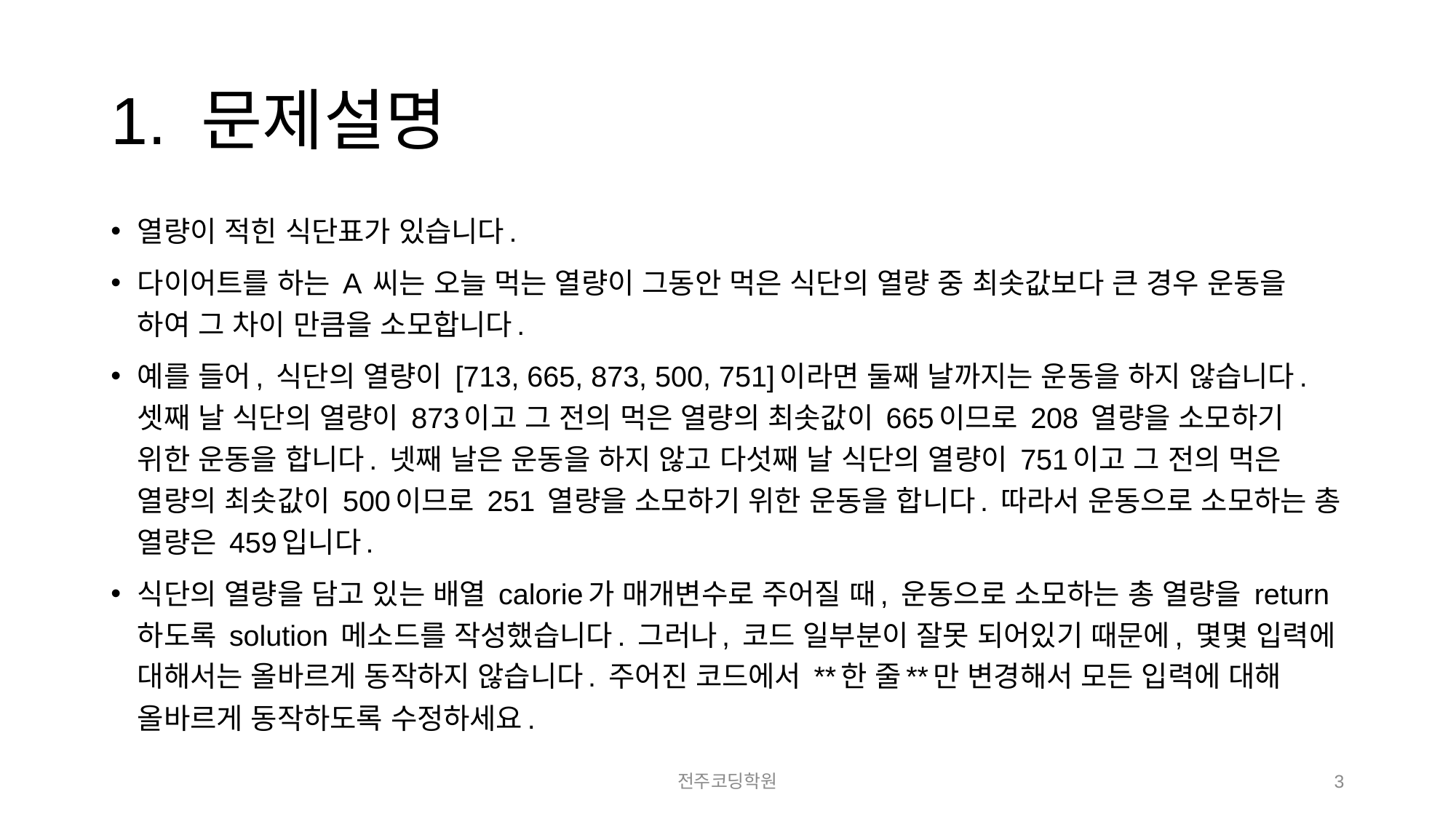

# 1. 문제설명
열량이 적힌 식단표가 있습니다.
다이어트를 하는 A 씨는 오늘 먹는 열량이 그동안 먹은 식단의 열량 중 최솟값보다 큰 경우 운동을 하여 그 차이 만큼을 소모합니다.
예를 들어, 식단의 열량이 [713, 665, 873, 500, 751]이라면 둘째 날까지는 운동을 하지 않습니다. 셋째 날 식단의 열량이 873이고 그 전의 먹은 열량의 최솟값이 665이므로 208 열량을 소모하기 위한 운동을 합니다. 넷째 날은 운동을 하지 않고 다섯째 날 식단의 열량이 751이고 그 전의 먹은 열량의 최솟값이 500이므로 251 열량을 소모하기 위한 운동을 합니다. 따라서 운동으로 소모하는 총 열량은 459입니다.
식단의 열량을 담고 있는 배열 calorie가 매개변수로 주어질 때, 운동으로 소모하는 총 열량을 return 하도록 solution 메소드를 작성했습니다. 그러나, 코드 일부분이 잘못 되어있기 때문에, 몇몇 입력에 대해서는 올바르게 동작하지 않습니다. 주어진 코드에서 **한 줄**만 변경해서 모든 입력에 대해 올바르게 동작하도록 수정하세요.
전주코딩학원
3